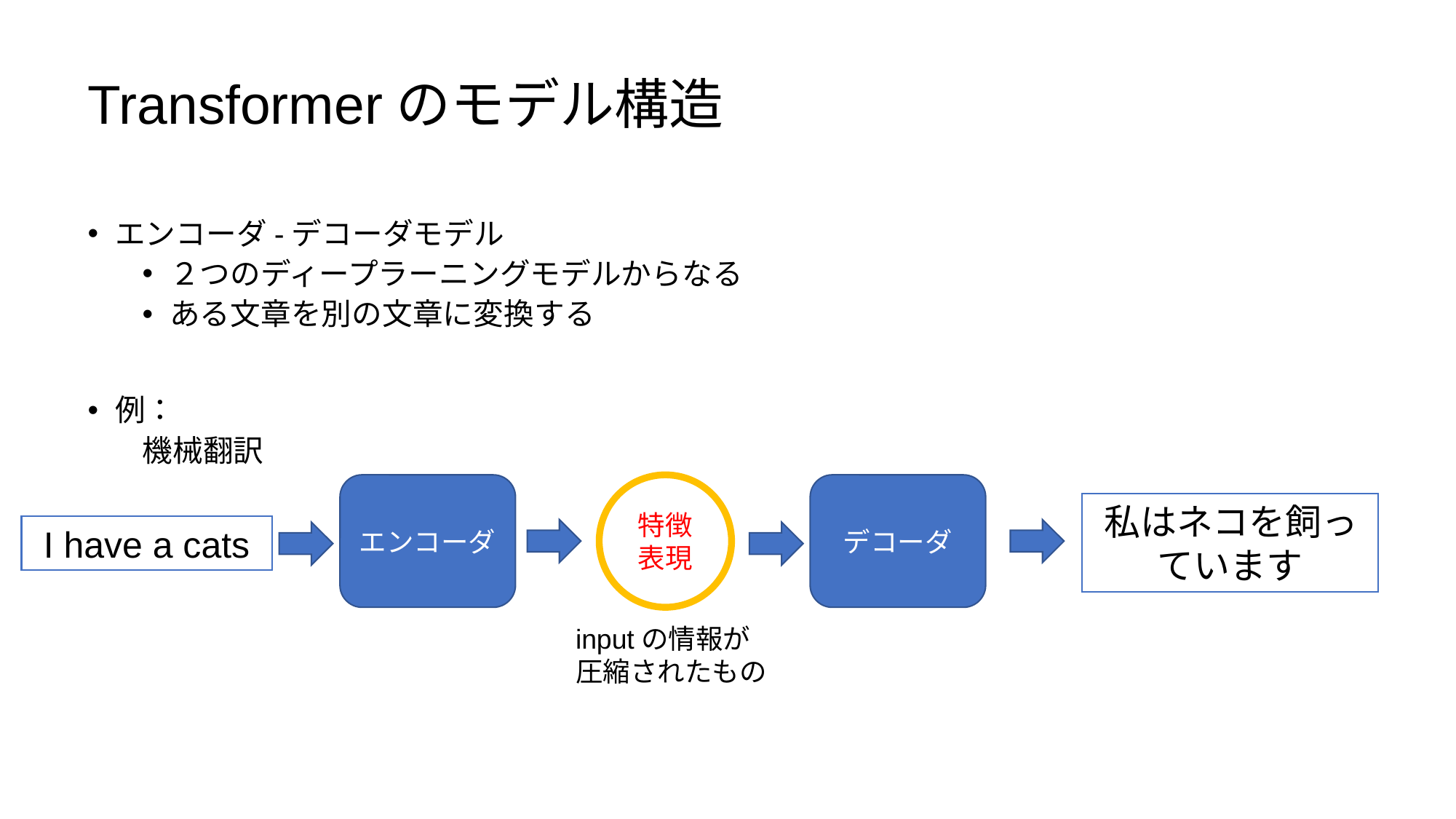

# Transformerのモデル構造
エンコーダ-デコーダモデル
２つのディープラーニングモデルからなる
ある文章を別の文章に変換する

例：
機械翻訳

エンコーダ
特徴表現
デコーダ
私はネコを飼っています
I have a cats

inputの情報が圧縮されたもの